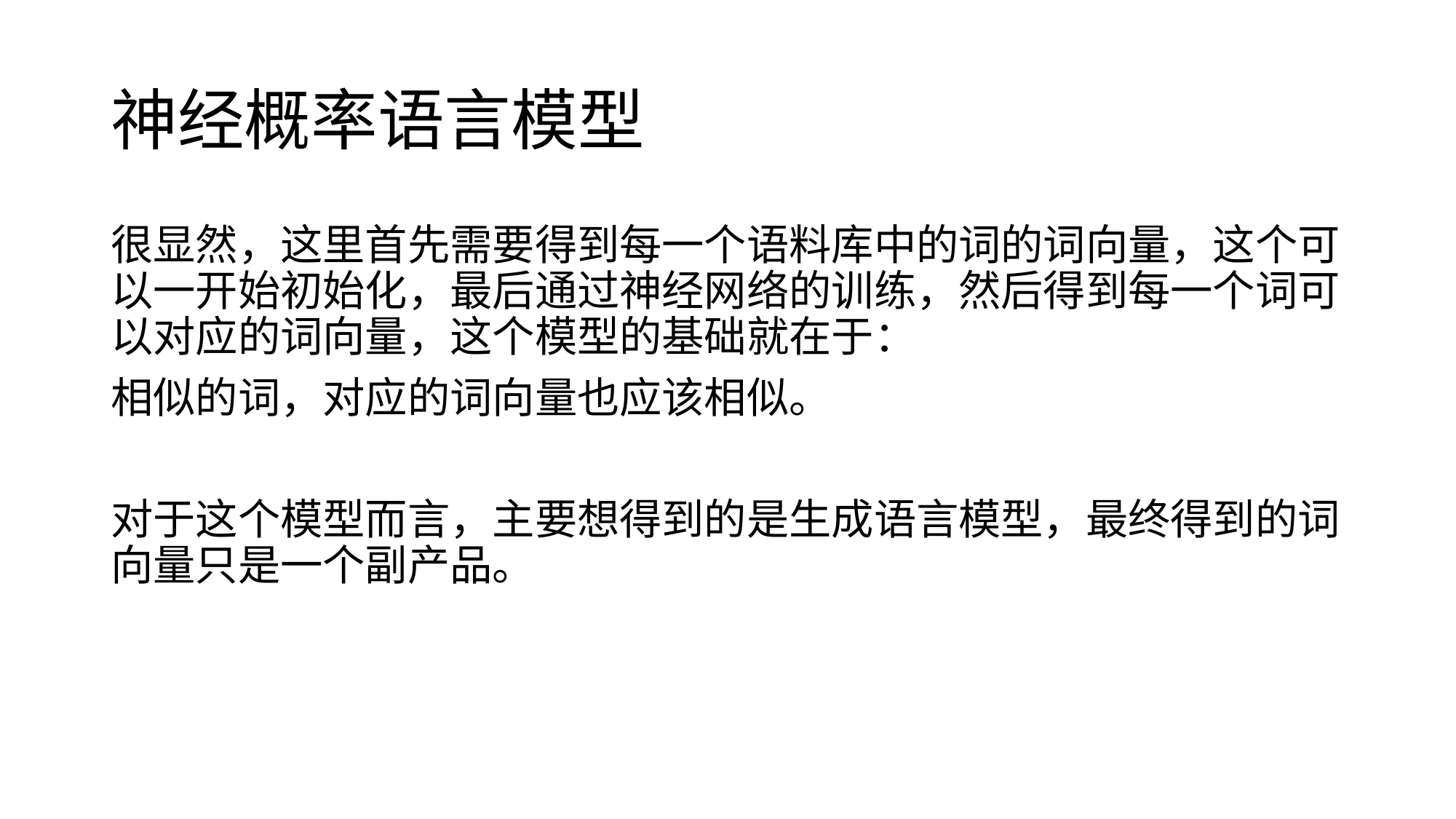

# 神经概率语言模型
很显然，这里首先需要得到每一个语料库中的词的词向量，这个可以一开始初始化，最后通过神经网络的训练，然后得到每一个词可以对应的词向量，这个模型的基础就在于：
相似的词，对应的词向量也应该相似。

对于这个模型而言，主要想得到的是生成语言模型，最终得到的词向量只是一个副产品。